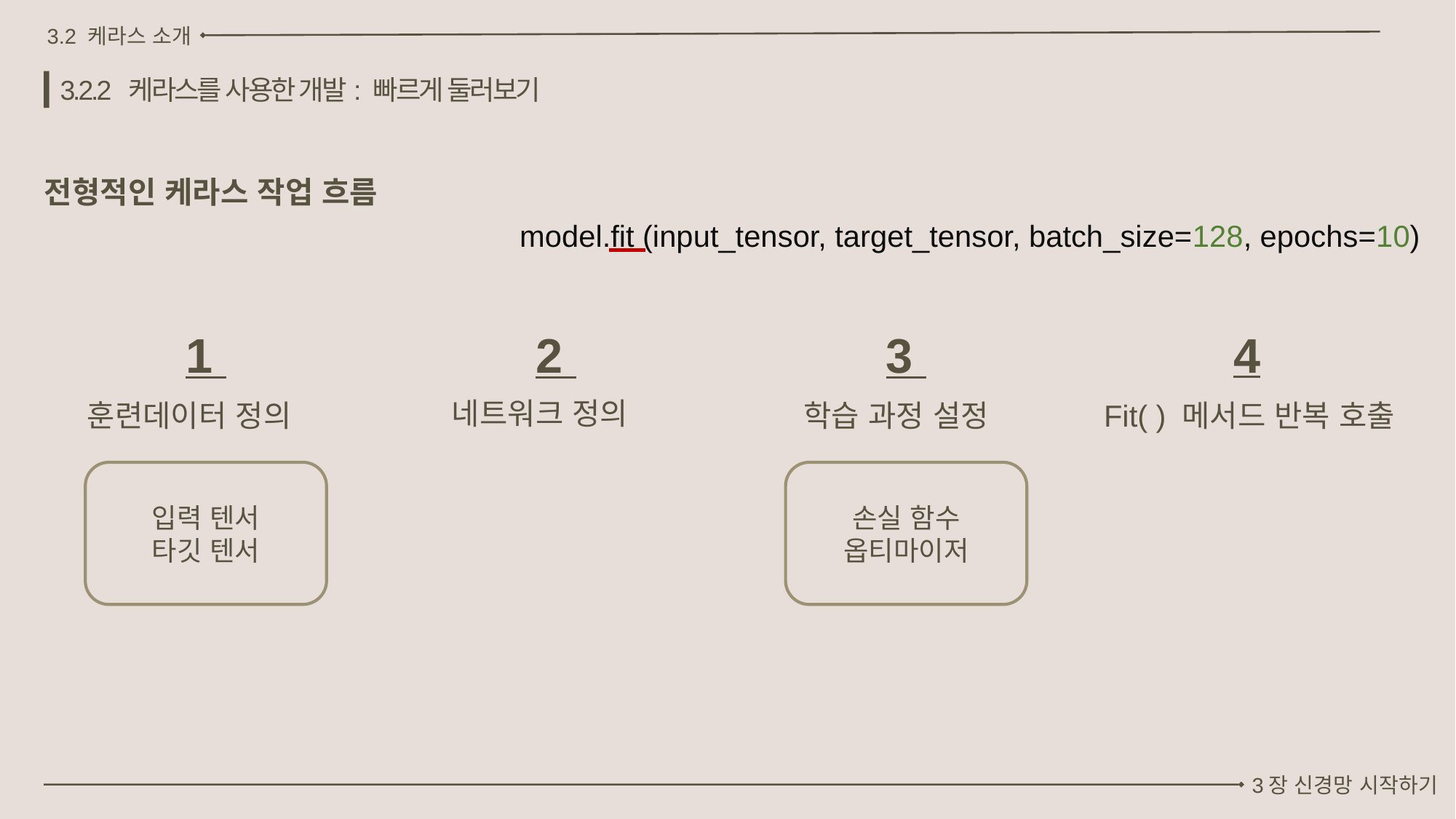

3.2 케라스 소개
3.2.2  케라스를 사용한 개발: 빠르게 둘러보기

전형적인 케라스 작업 흐름
model.fit (input_tensor, target_tensor, batch_size=128, epochs=10)
4
2
3
1
네트워크 정의
훈련데이터 정의
학습 과정 설정
Fit( ) 메서드 반복 호출
입력 텐서
타깃 텐서
손실 함수
옵티마이저
3장 신경망 시작하기